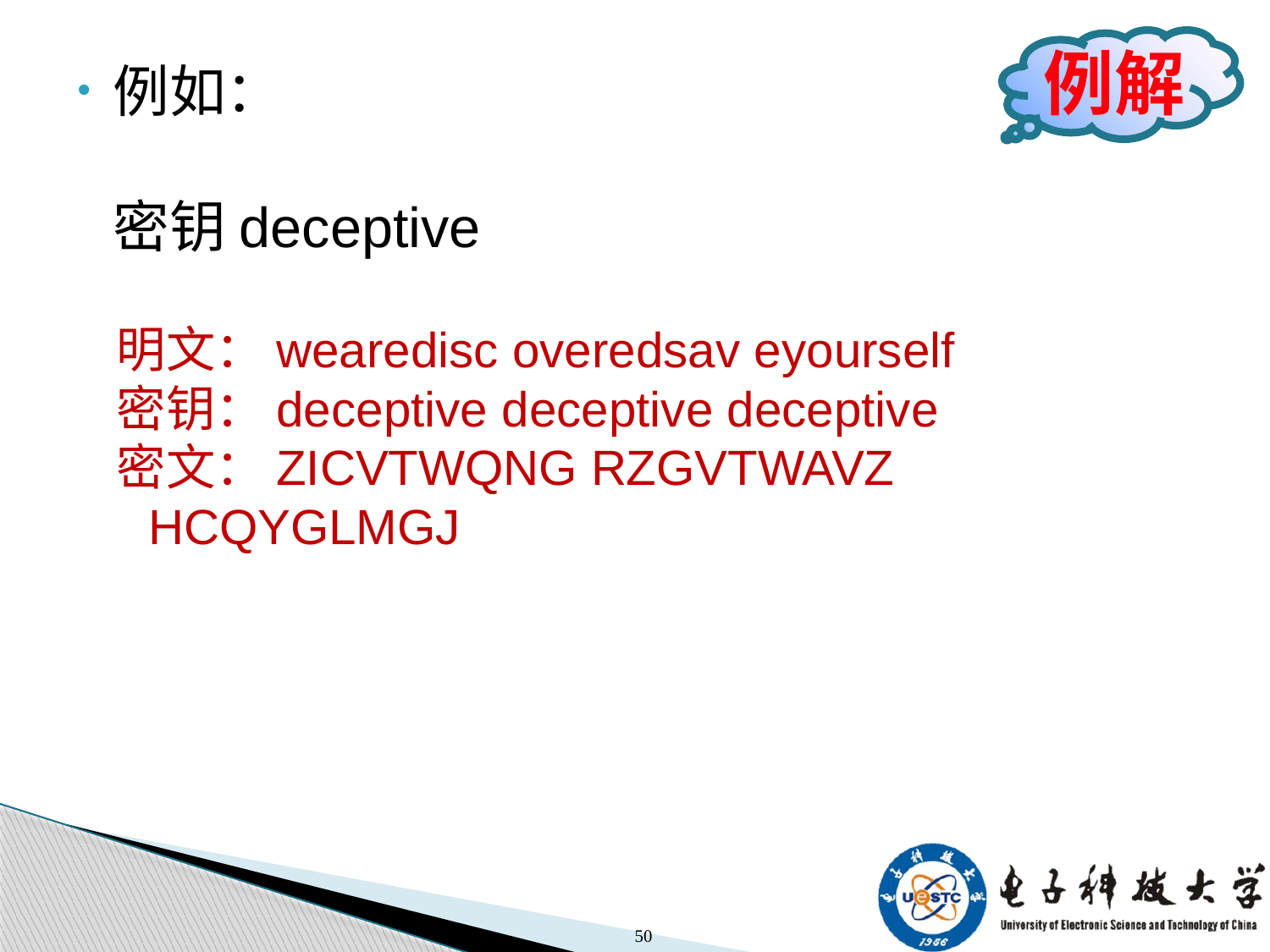

例如：

	密钥deceptive

明文：wearedisc overedsav eyourself
密钥：deceptive deceptive deceptive
密文：ZICVTWQNG RZGVTWAVZ HCQYGLMGJ
50